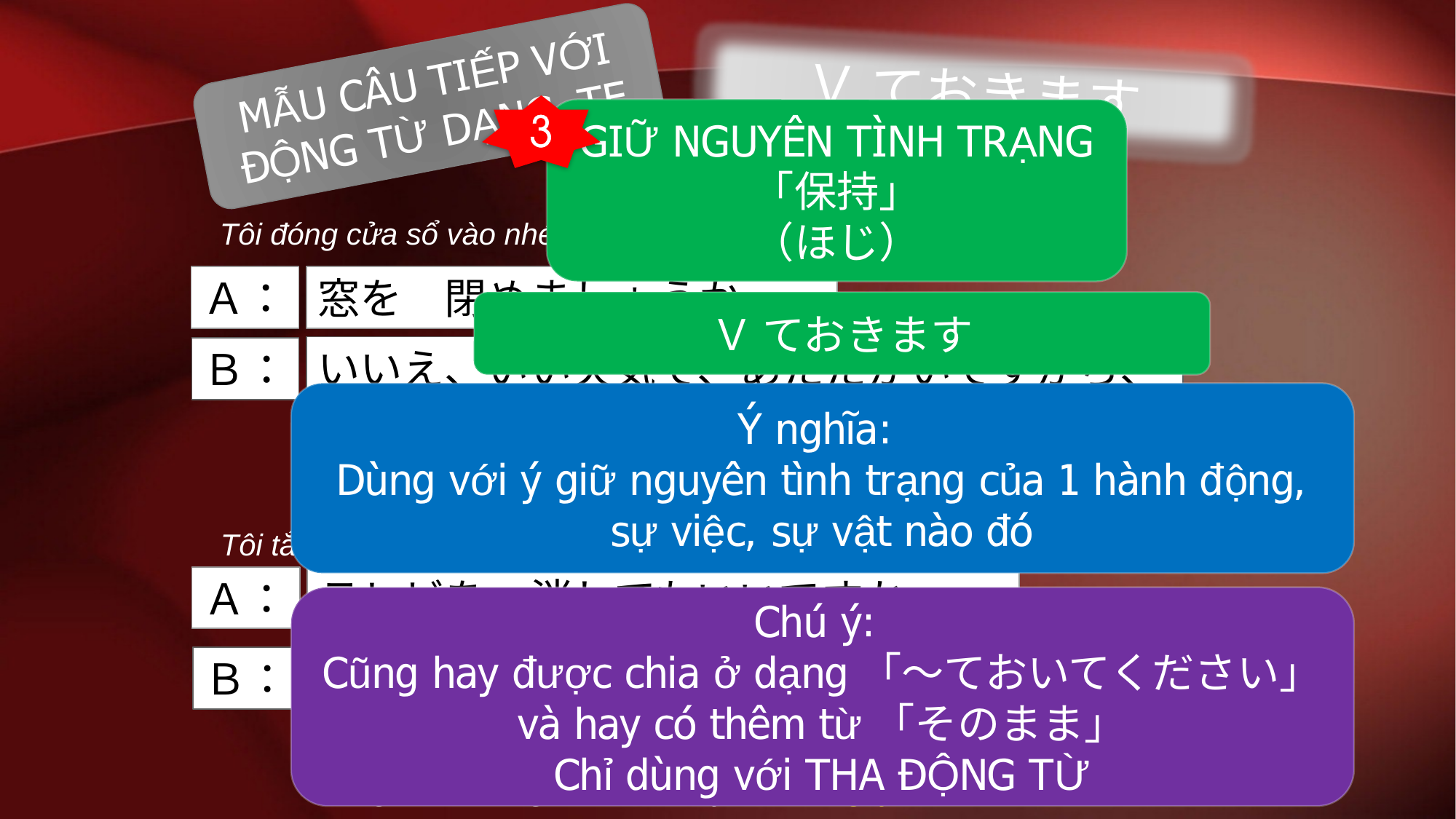

MẪU CÂU TIẾP VỚI ĐỘNG TỪ DẠNG -TE
Ｖ ておきます
3
GIỮ NGUYÊN TÌNH TRẠNG
「保持」
（ほじ）
Tôi đóng cửa sổ vào nhé?
Ａ：
窓を　閉めましょうか。
Ｖ ておきます
いいえ、いい天気で、あたたかいですから、
開けて　おいて　ください。
Ｂ：
Ý nghĩa:
Dùng với ý giữ nguyên tình trạng của 1 hành động, sự việc, sự vật nào đó

Đừng, vì trời đẹp và ấm áp nên hãy cứ để mở nguyên như vậy.
Tôi tắt TV được không?
Ａ：
テレビを　消してもいいですか。
Chú ý:
Cũng hay được chia ở dạng「～ておいてください」
và hay có thêm từ「そのまま」
Chỉ dùng với THA ĐỘNG TỪ
いいえ、今　見ていますから、
そのまま　つけて　おいて　ください。
Ｂ：

Đừng, vì tôi đang xem nên hãy để bật nguyên như thế cho.